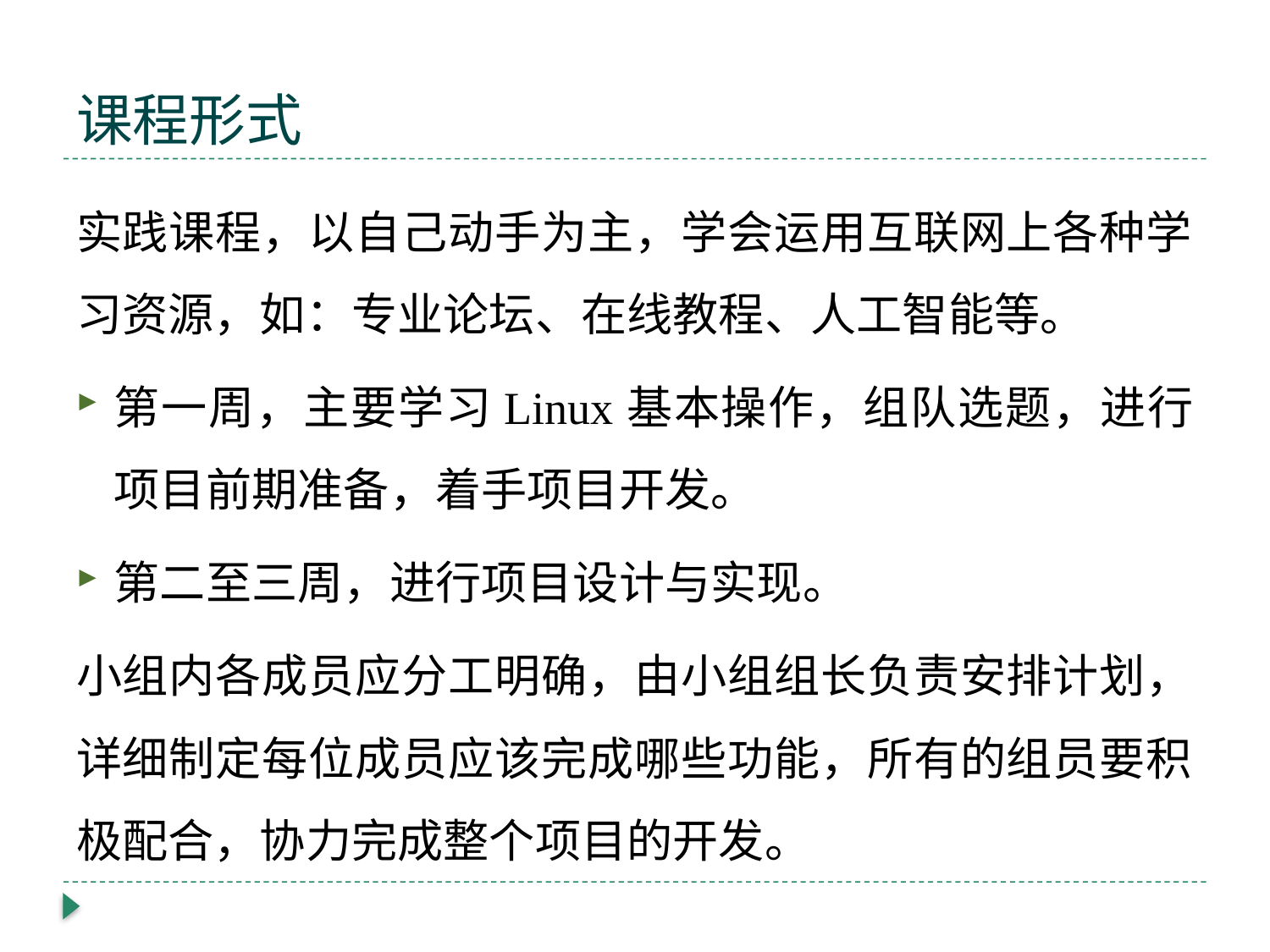

# 课程形式
实践课程，以自己动手为主，学会运用互联网上各种学习资源，如：专业论坛、在线教程、人工智能等。
第一周，主要学习Linux基本操作，组队选题，进行项目前期准备，着手项目开发。
第二至三周，进行项目设计与实现。
小组内各成员应分工明确，由小组组长负责安排计划，详细制定每位成员应该完成哪些功能，所有的组员要积极配合，协力完成整个项目的开发。